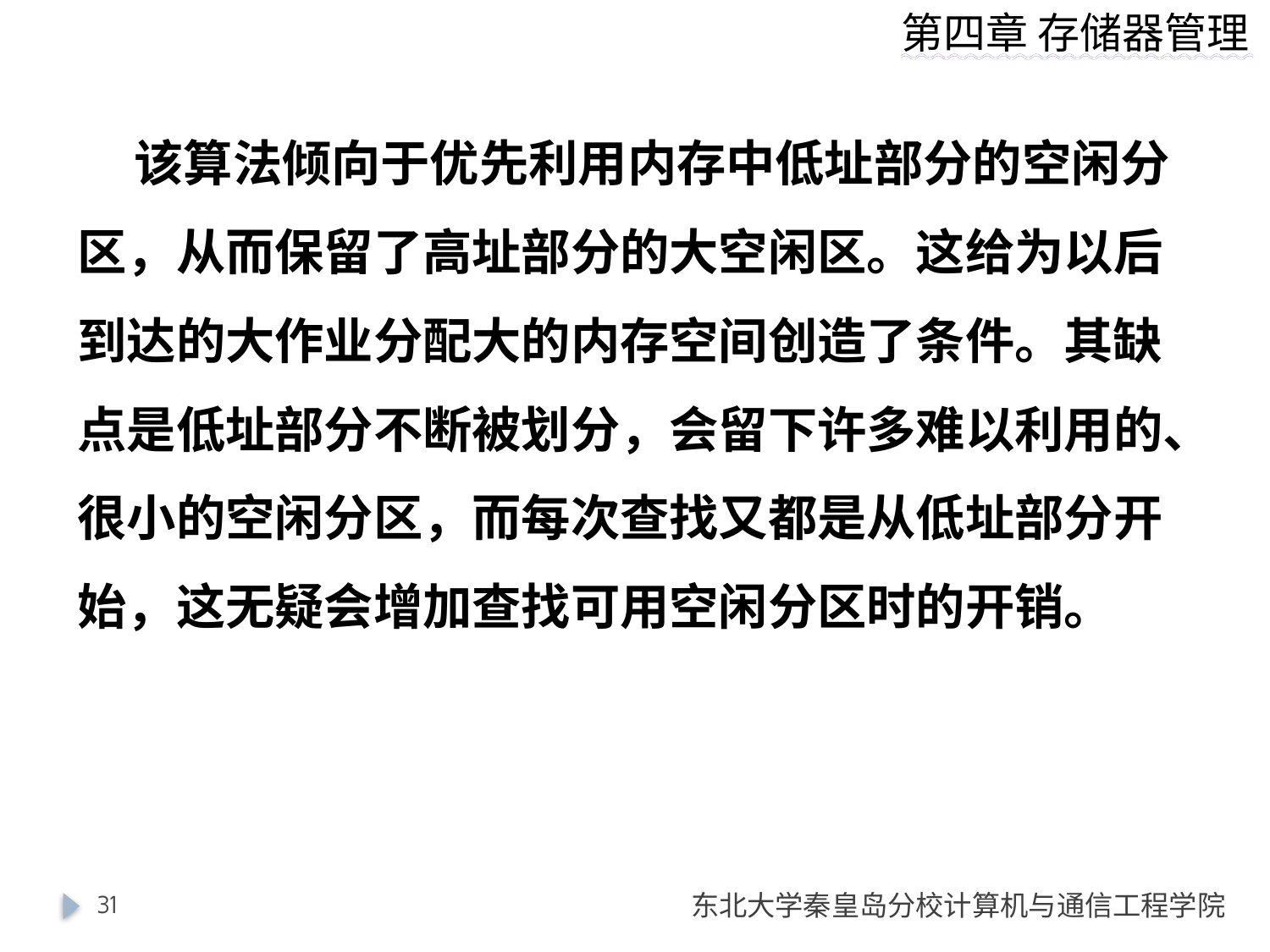

该算法倾向于优先利用内存中低址部分的空闲分区，从而保留了高址部分的大空闲区。这给为以后到达的大作业分配大的内存空间创造了条件。其缺点是低址部分不断被划分，会留下许多难以利用的、很小的空闲分区，而每次查找又都是从低址部分开始，这无疑会增加查找可用空闲分区时的开销。

31